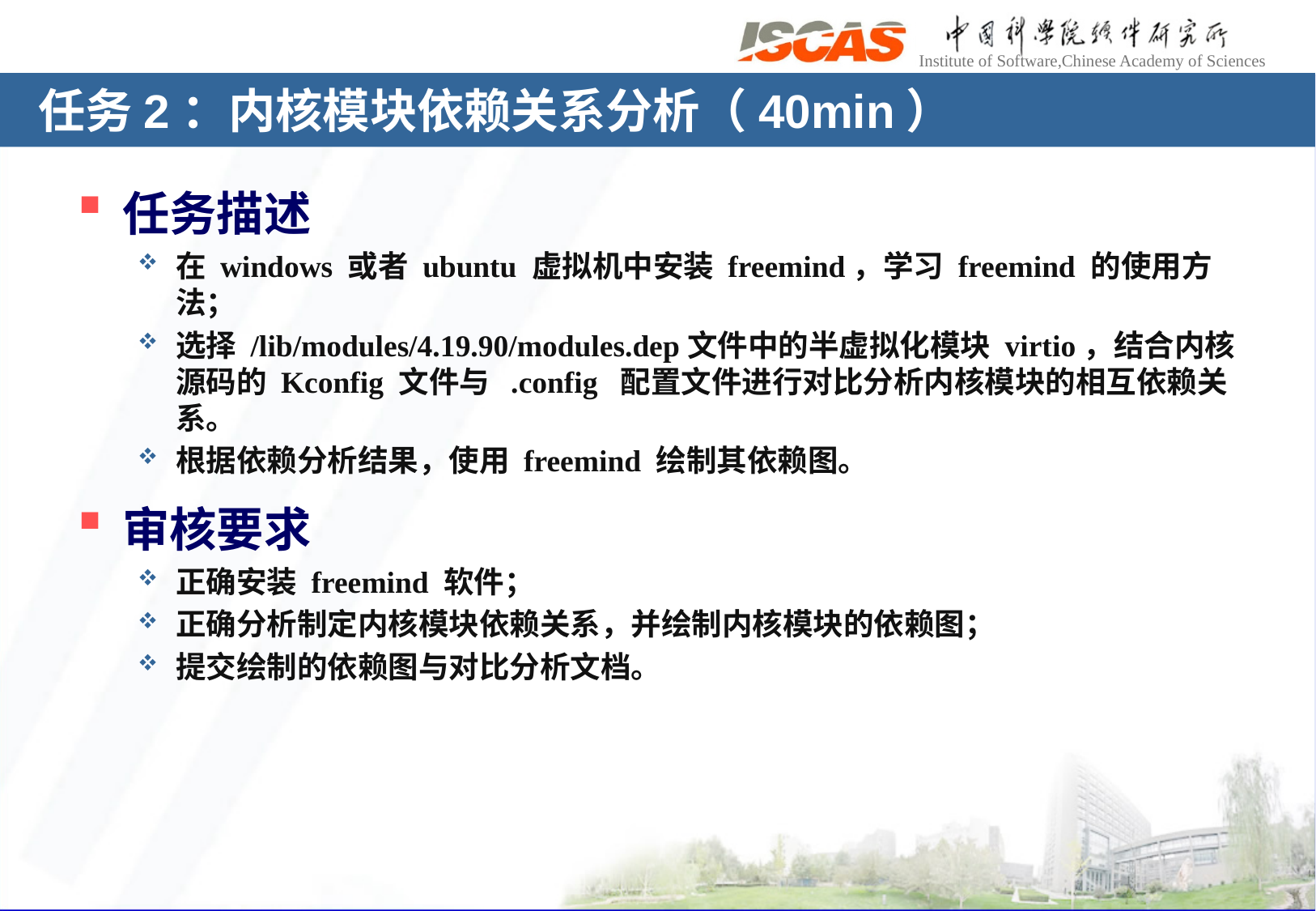

# 任务2：内核模块依赖关系分析（40min）
任务描述
在 windows 或者 ubuntu 虚拟机中安装 freemind，学习 freemind 的使用方法；
选择 /lib/modules/4.19.90/modules.dep文件中的半虚拟化模块 virtio，结合内核源码的 Kconfig 文件与  .config  配置文件进行对比分析内核模块的相互依赖关系。
根据依赖分析结果，使用 freemind 绘制其依赖图。

审核要求
正确安装 freemind 软件；
正确分析制定内核模块依赖关系，并绘制内核模块的依赖图；
提交绘制的依赖图与对比分析文档。